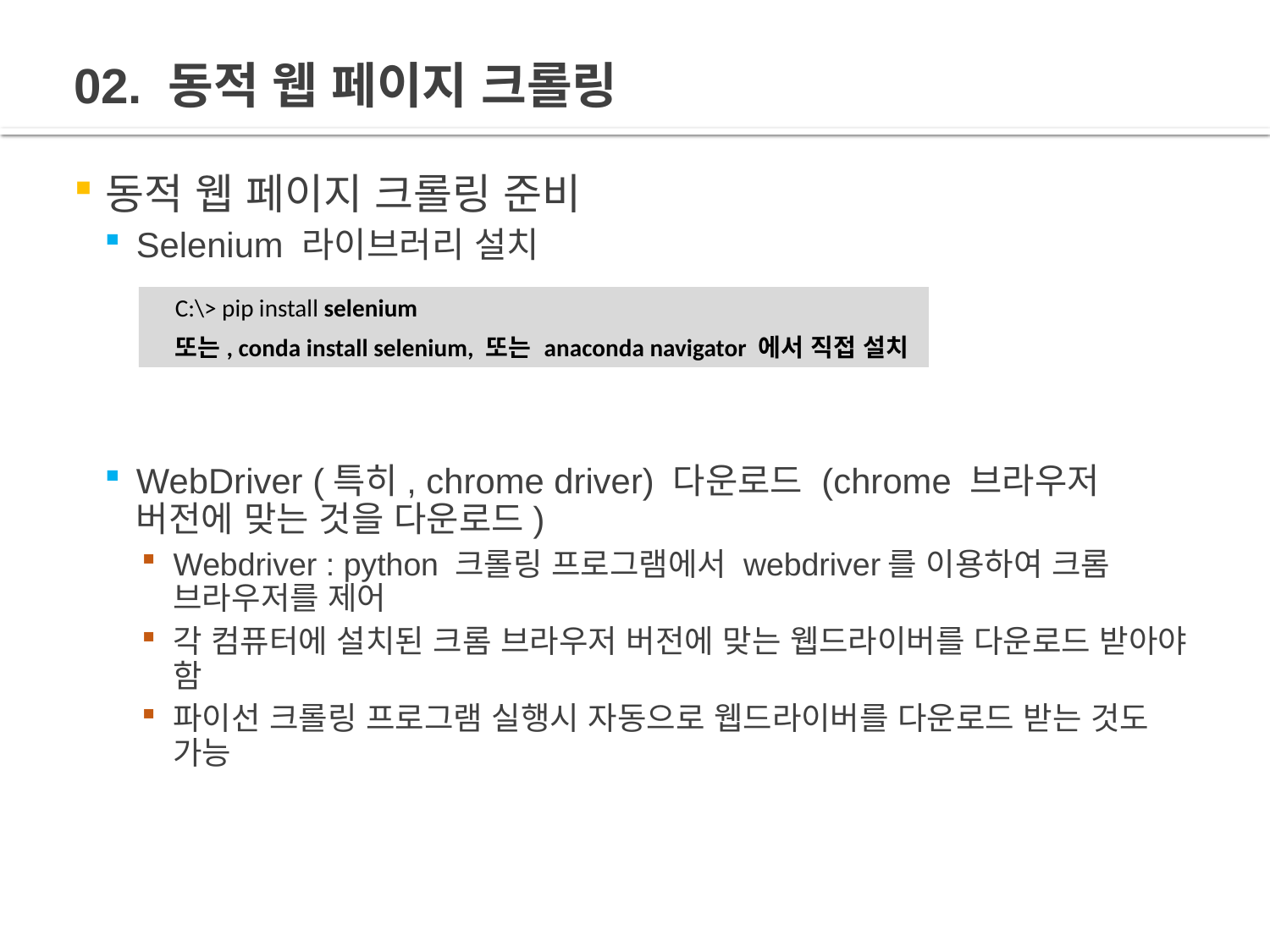

# 02. 동적 웹 페이지 크롤링
동적 웹 페이지 크롤링 준비
Selenium 라이브러리 설치

WebDriver (특히, chrome driver) 다운로드 (chrome 브라우저 버전에 맞는 것을 다운로드)
Webdriver : python 크롤링 프로그램에서 webdriver를 이용하여 크롬 브라우저를 제어
각 컴퓨터에 설치된 크롬 브라우저 버전에 맞는 웹드라이버를 다운로드 받아야 함
파이선 크롤링 프로그램 실행시 자동으로 웹드라이버를 다운로드 받는 것도 가능
C:\> pip install selenium
또는, conda install selenium, 또는 anaconda navigator 에서 직접 설치